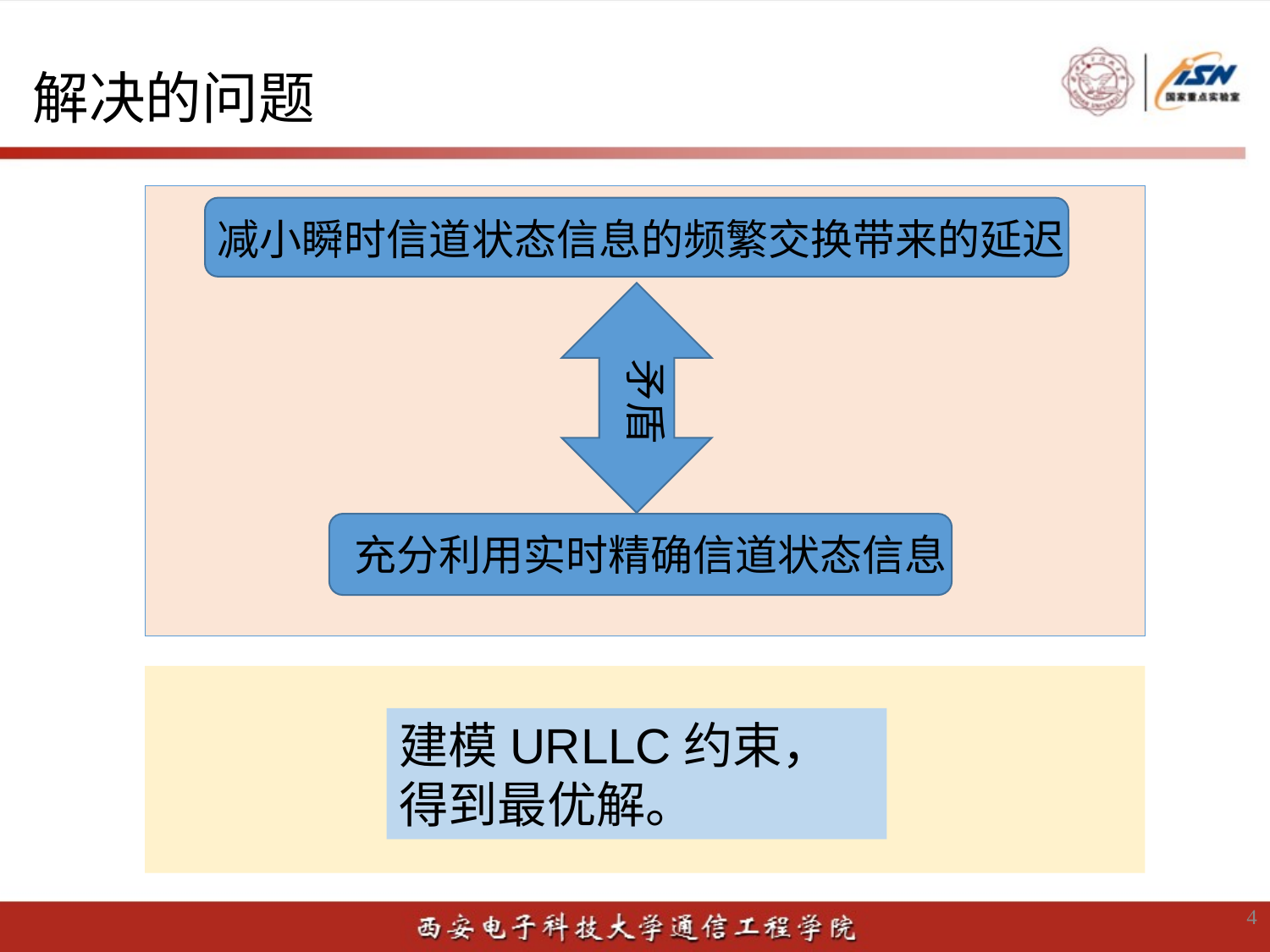

解决的问题

减小瞬时信道状态信息的频繁交换带来的延迟

矛盾

充分利用实时精确信道状态信息

建模URLLC约束，得到最优解。
4